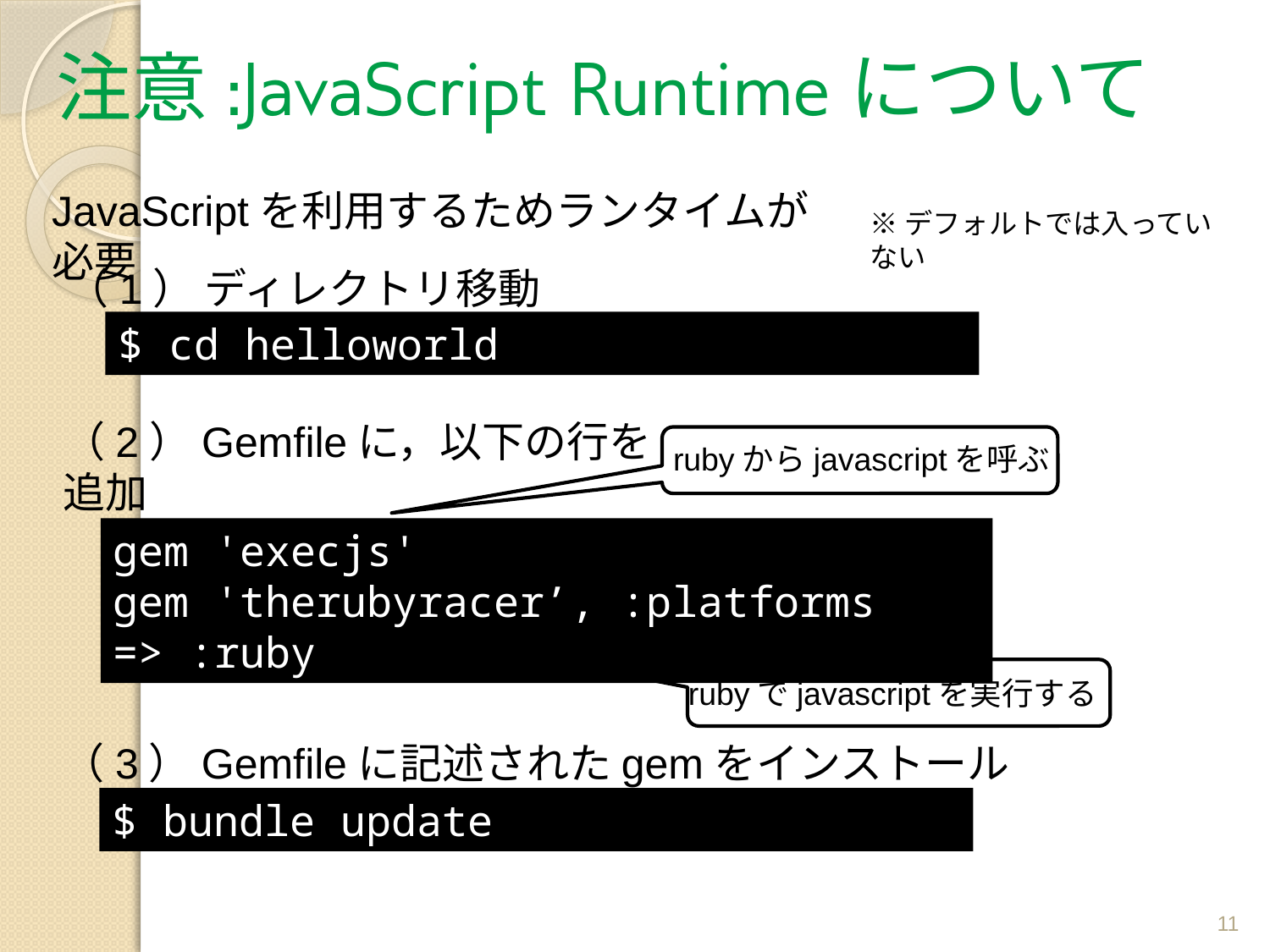

# 注意:JavaScript Runtimeについて
JavaScriptを利用するためランタイムが必要
※デフォルトでは入っていない
（1） ディレクトリ移動
$ cd helloworld
（2）Gemfileに，以下の行を追加

rubyからjavascriptを呼ぶ
gem 'execjs'
gem 'therubyracer’, :platforms => :ruby

rubyでjavascriptを実行する
（3）Gemfileに記述されたgemをインストール
$ bundle update
11